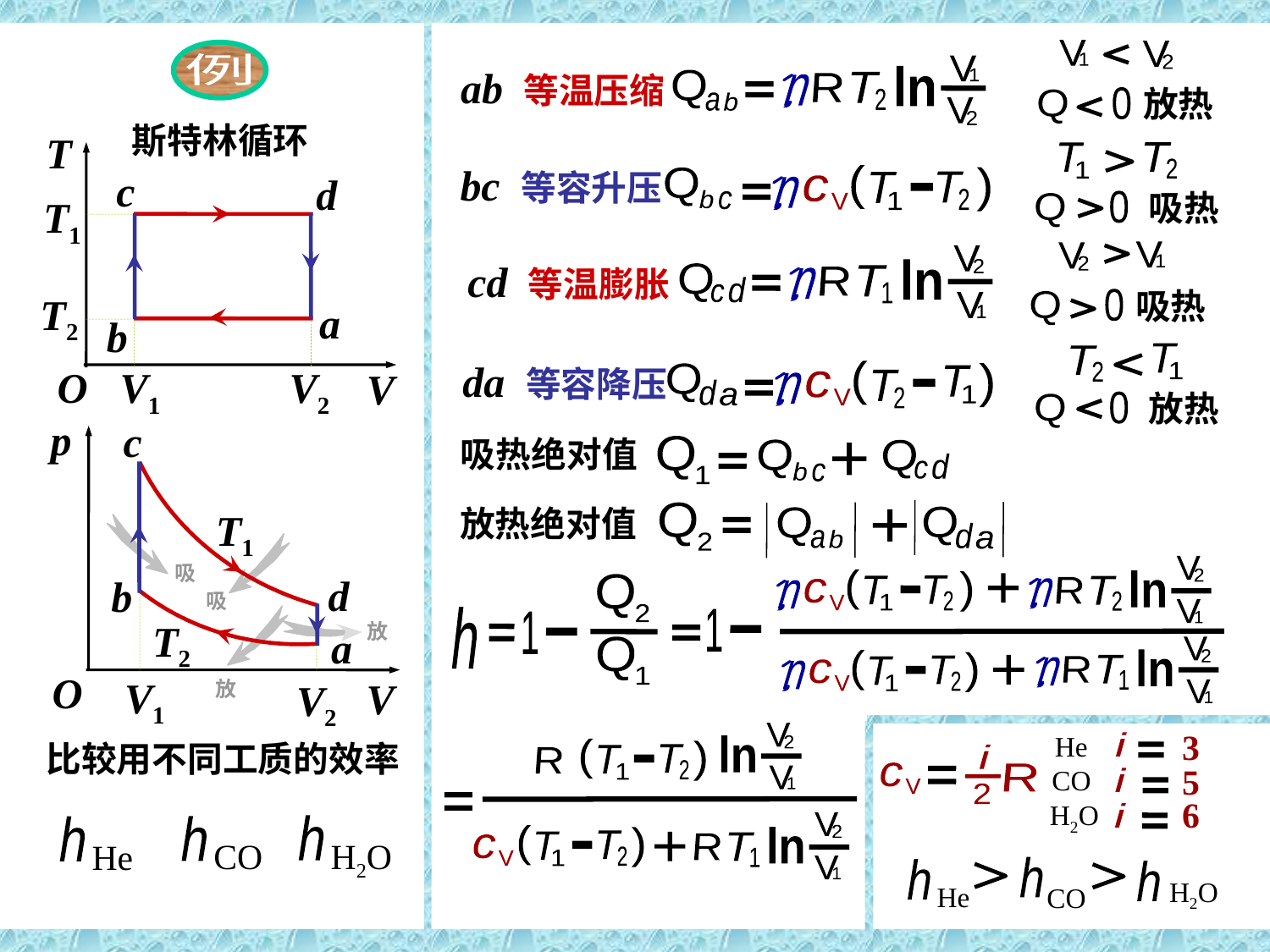

４

V
1
V
2

放热
0
Q

ab 等温压缩
V
1
ln
T
R
ν

2
V
2
Q
a
b

例
斯特林循环
T

c
d
T1

T2
a
b

O
V1
V2
V

T
2
T
1

吸热
0
Q

bc 等容升压
(
(
T
2
T
1
c
V
ν

Q
b
c

V
1
V
2

吸热
0
Q

V
2
ln
T
R
ν

1
V
1
cd 等温膨胀
Q
d
c

T
1
T
2

放热
0
Q

da 等容降压
(
(
T
1
T
2
c
V
ν

Q
d
a

p
c

T1

d

b

T2
a

O
V1
V
V2
吸热绝对值
Q
1
Q
b
c
Q
d
c
+

放热绝对值

Q
2

Q
d
a
Q
a
b
+

吸

吸
V
2
ln
+
T
R
ν

2
V
1
(
(
T
2
T
1
c
V
ν

Q
2
η
1

1

Q
1
V
2
ln
T
R
ν

1
V
1
(
(
T
2
T
1
c
V
ν

+

放

放

3

He
i

i
R

2
5
CO

c
V
i

6
H2O
i

η
CO
η
He
η

H2O
V
2
ln

V
1
(
(
T
2
T
R

1

V
2
(
(
T
2
T
1

ln
+
T
R
c
V

1
V
1
比较用不同工质的效率
η
η
η
H2O
CO
He